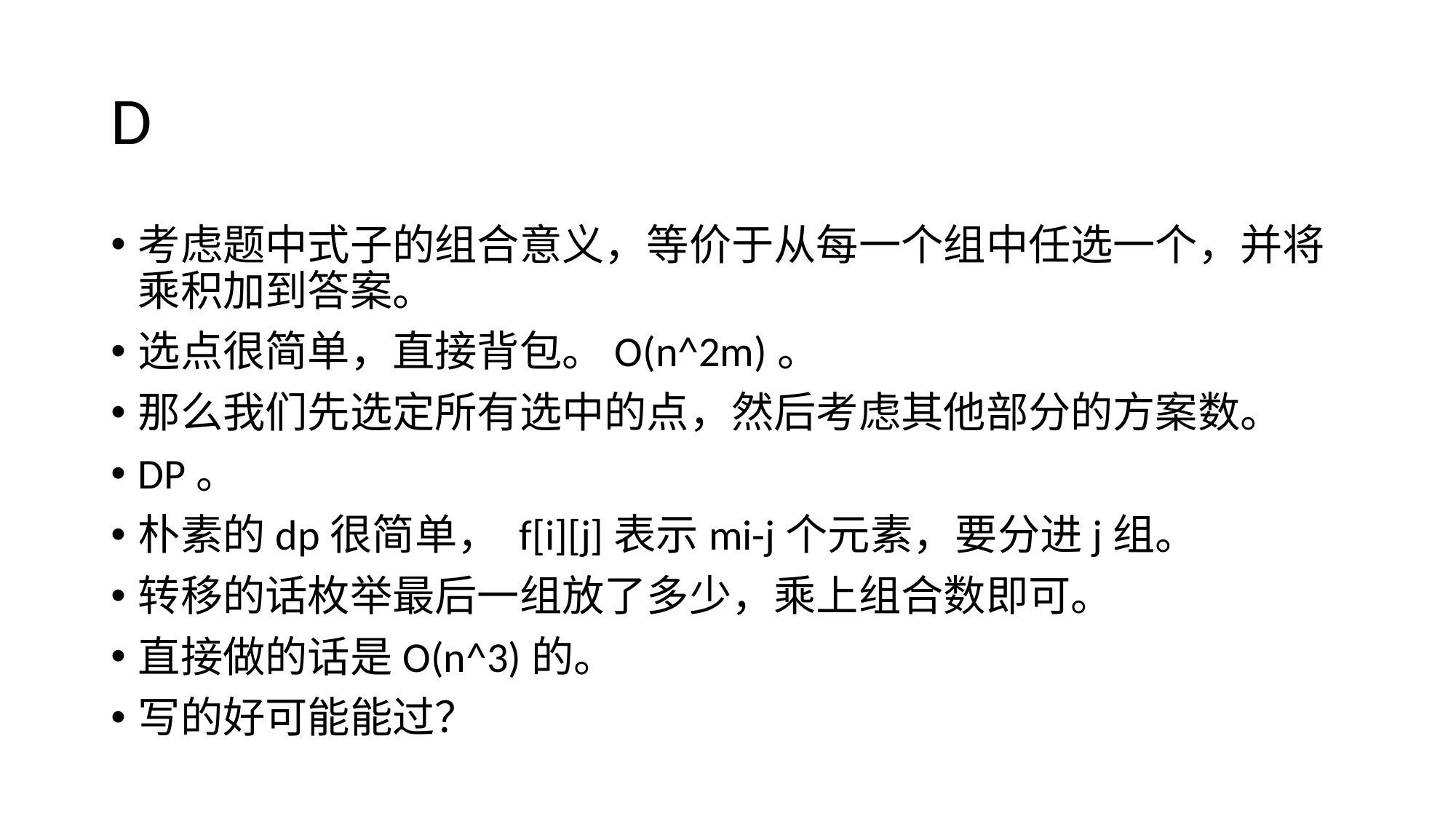

# D
考虑题中式子的组合意义，等价于从每一个组中任选一个，并将乘积加到答案。
选点很简单，直接背包。O(n^2m)。
那么我们先选定所有选中的点，然后考虑其他部分的方案数。
DP。
朴素的dp很简单， f[i][j]表示mi-j个元素，要分进j组。
转移的话枚举最后一组放了多少，乘上组合数即可。
直接做的话是O(n^3)的。
写的好可能能过？